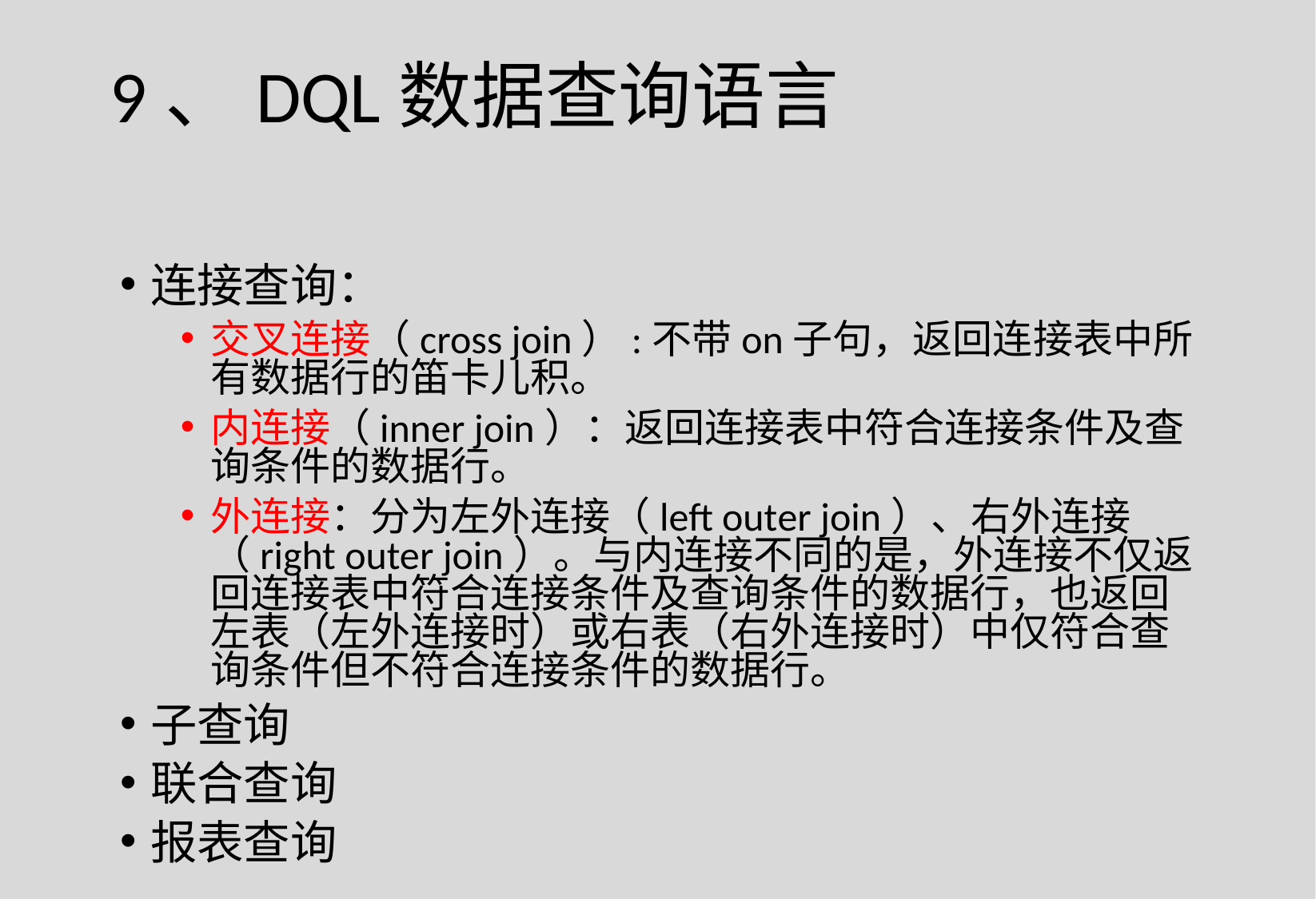

9、DQL数据查询语言
连接查询：
交叉连接（cross join）:不带on子句，返回连接表中所有数据行的笛卡儿积。
内连接（inner join）：返回连接表中符合连接条件及查询条件的数据行。
外连接：分为左外连接（left outer join）、右外连接（right outer join）。与内连接不同的是，外连接不仅返回连接表中符合连接条件及查询条件的数据行，也返回左表（左外连接时）或右表（右外连接时）中仅符合查询条件但不符合连接条件的数据行。
子查询
联合查询
报表查询